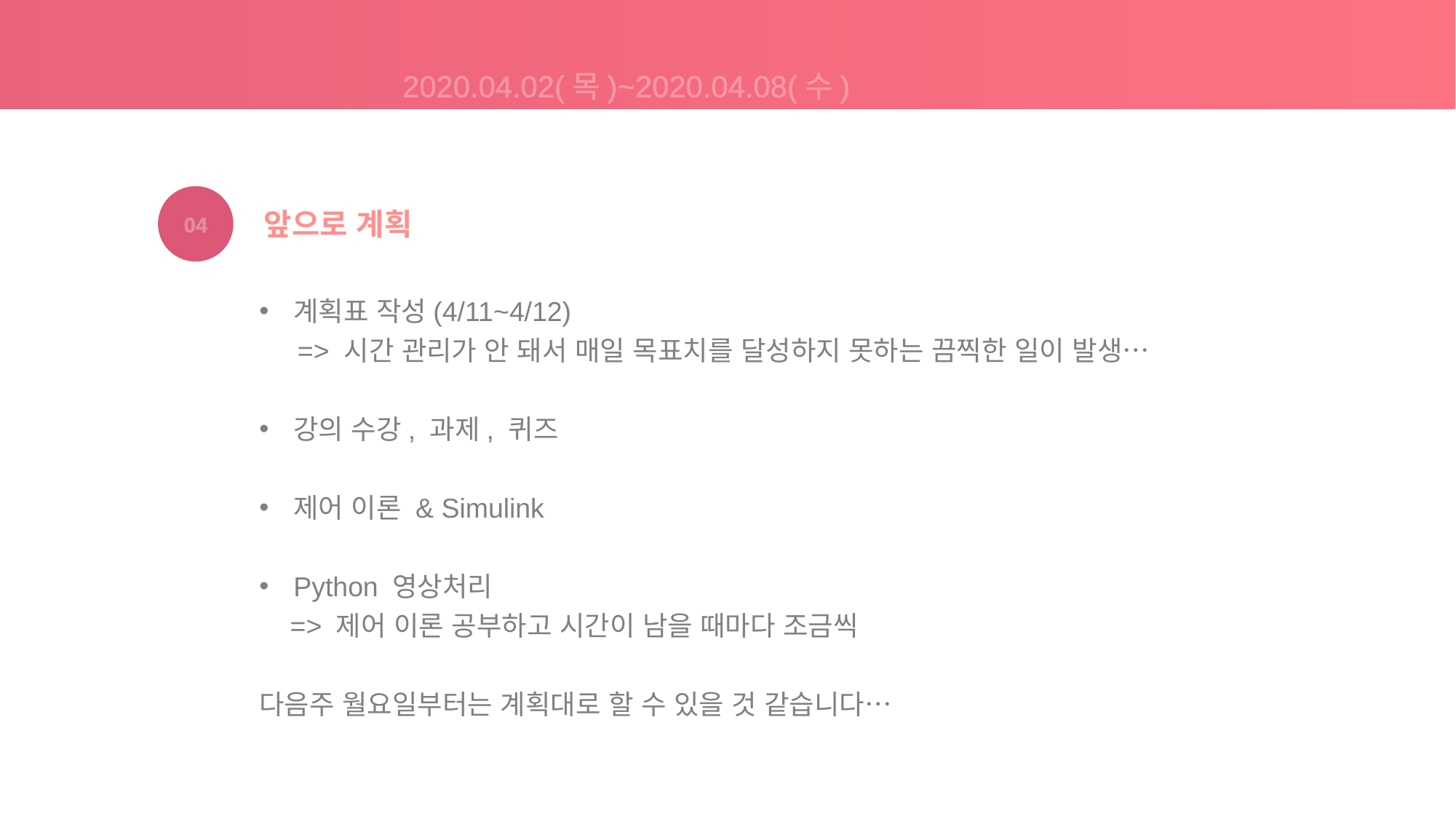

2020.04.02(목)~2020.04.08(수)
04
앞으로 계획
계획표 작성(4/11~4/12)
     => 시간 관리가 안 돼서 매일 목표치를 달성하지 못하는 끔찍한 일이 발생…

강의 수강, 과제, 퀴즈

제어 이론 & Simulink

Python 영상처리
    => 제어 이론 공부하고 시간이 남을 때마다 조금씩

다음주 월요일부터는 계획대로 할 수 있을 것 같습니다…